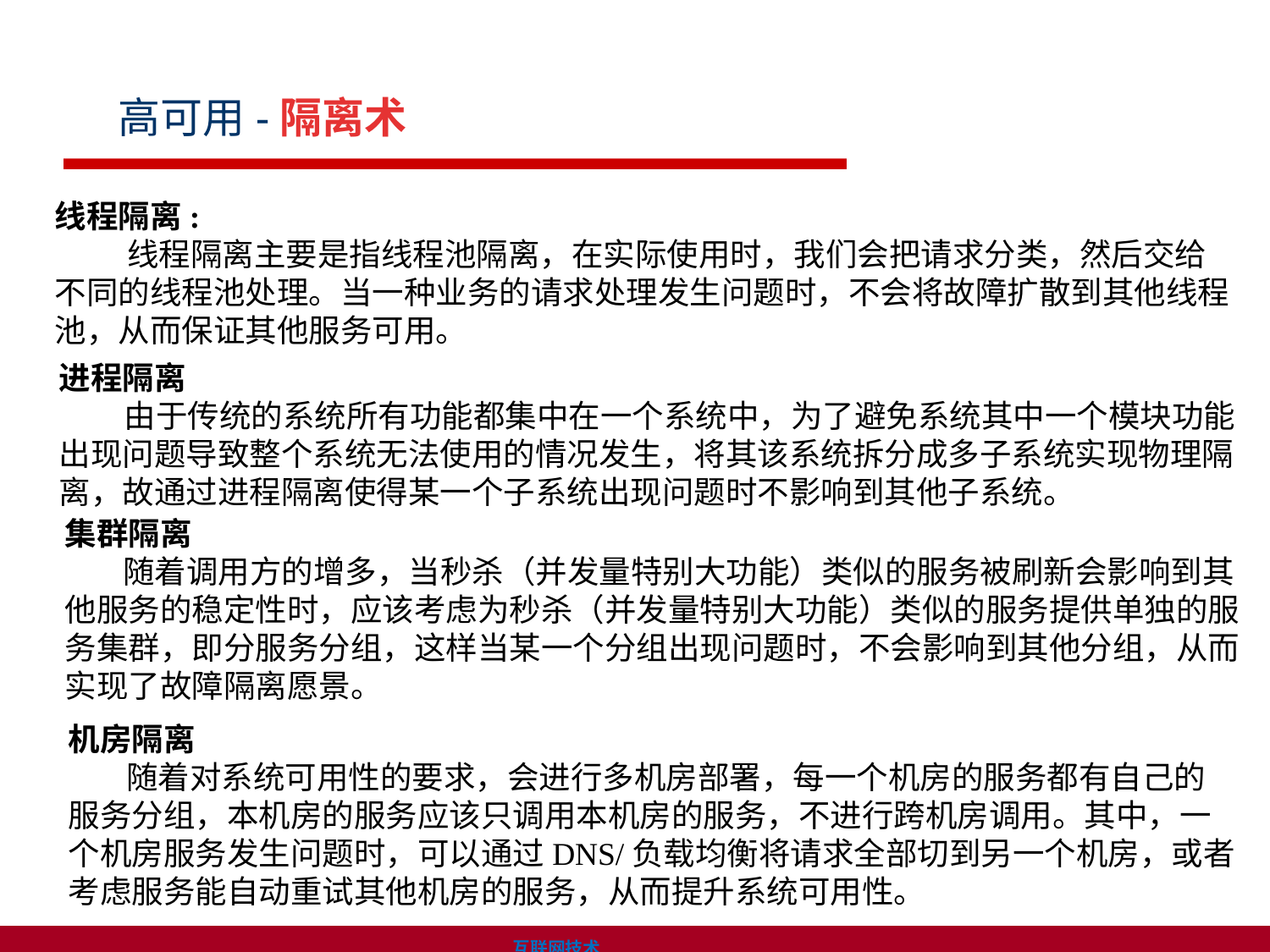

高可用-隔离术
线程隔离:
         线程隔离主要是指线程池隔离，在实际使用时，我们会把请求分类，然后交给不同的线程池处理。当一种业务的请求处理发生问题时，不会将故障扩散到其他线程池，从而保证其他服务可用。
进程隔离
        由于传统的系统所有功能都集中在一个系统中，为了避免系统其中一个模块功能出现问题导致整个系统无法使用的情况发生，将其该系统拆分成多子系统实现物理隔离，故通过进程隔离使得某一个子系统出现问题时不影响到其他子系统。

集群隔离
       随着调用方的增多，当秒杀（并发量特别大功能）类似的服务被刷新会影响到其他服务的稳定性时，应该考虑为秒杀（并发量特别大功能）类似的服务提供单独的服务集群，即分服务分组，这样当某一个分组出现问题时，不会影响到其他分组，从而实现了故障隔离愿景。
机房隔离
       随着对系统可用性的要求，会进行多机房部署，每一个机房的服务都有自己的服务分组，本机房的服务应该只调用本机房的服务，不进行跨机房调用。其中，一个机房服务发生问题时，可以通过DNS/负载均衡将请求全部切到另一个机房，或者考虑服务能自动重试其他机房的服务，从而提升系统可用性。